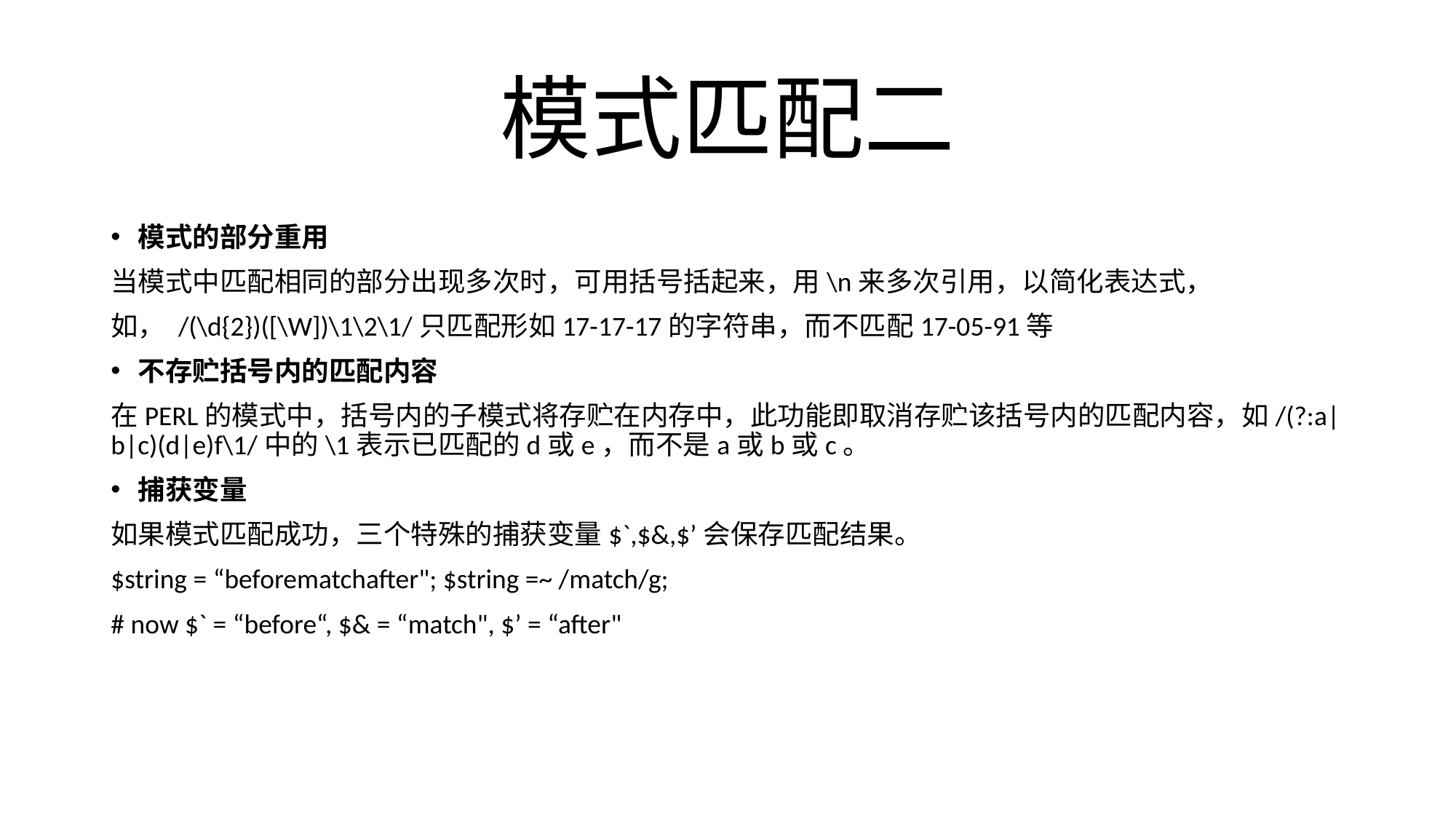

# 模式匹配二
模式的部分重用
当模式中匹配相同的部分出现多次时，可用括号括起来，用\n来多次引用，以简化表达式，
如， /(\d{2})([\W])\1\2\1/只匹配形如17-17-17的字符串，而不匹配17-05-91等
不存贮括号内的匹配内容
在PERL的模式中，括号内的子模式将存贮在内存中，此功能即取消存贮该括号内的匹配内容，如/(?:a|b|c)(d|e)f\1/中的\1表示已匹配的d或e，而不是a或b或c。
捕获变量
如果模式匹配成功，三个特殊的捕获变量$`,$&,$’会保存匹配结果。
$string = “beforematchafter"; $string =~ /match/g;
# now $` = “before“, $& = “match", $’ = “after"